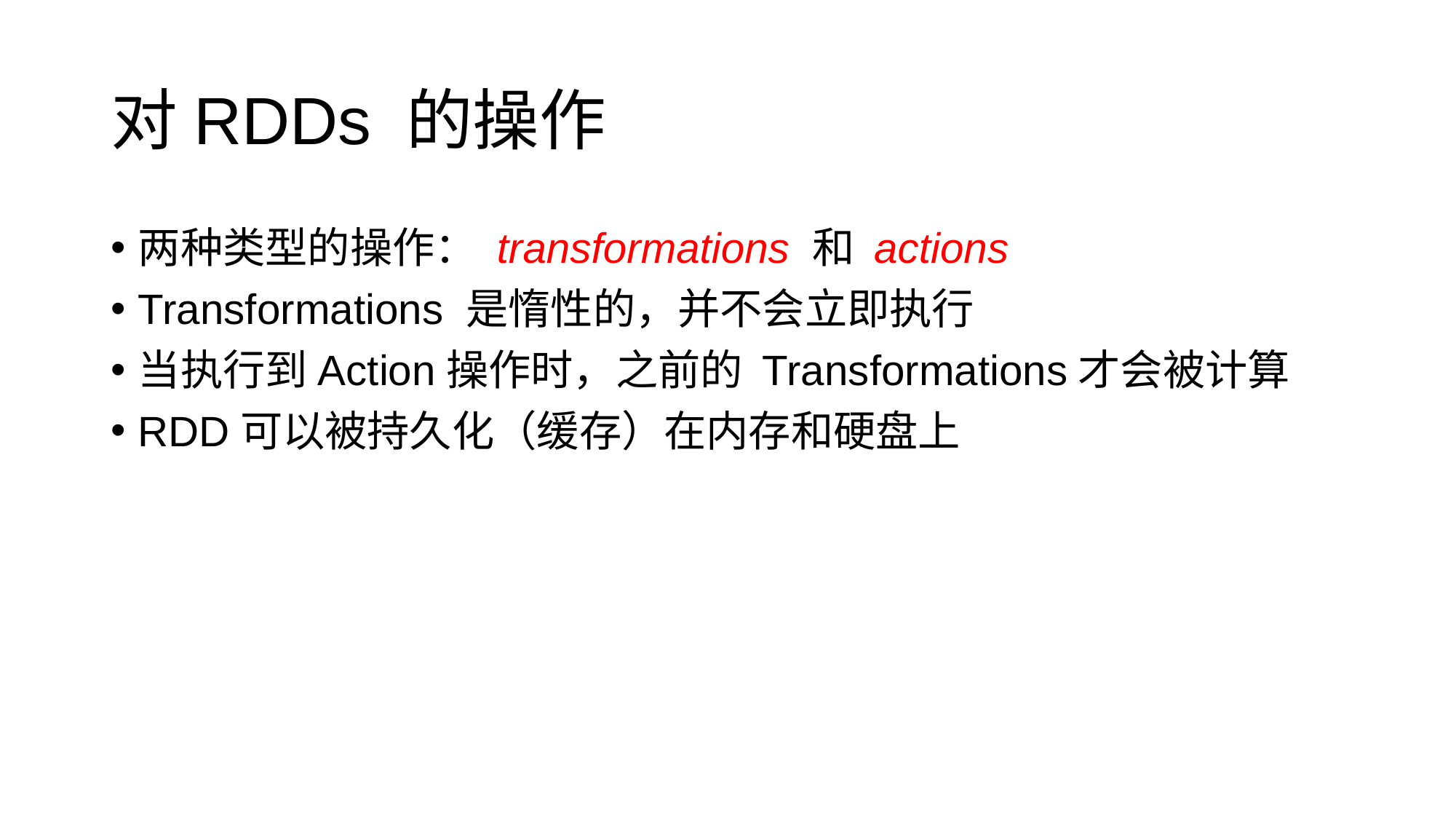

# 对RDDs 的操作
两种类型的操作： transformations 和 actions
Transformations 是惰性的，并不会立即执行
当执行到Action操作时，之前的 Transformations才会被计算
RDD可以被持久化（缓存）在内存和硬盘上